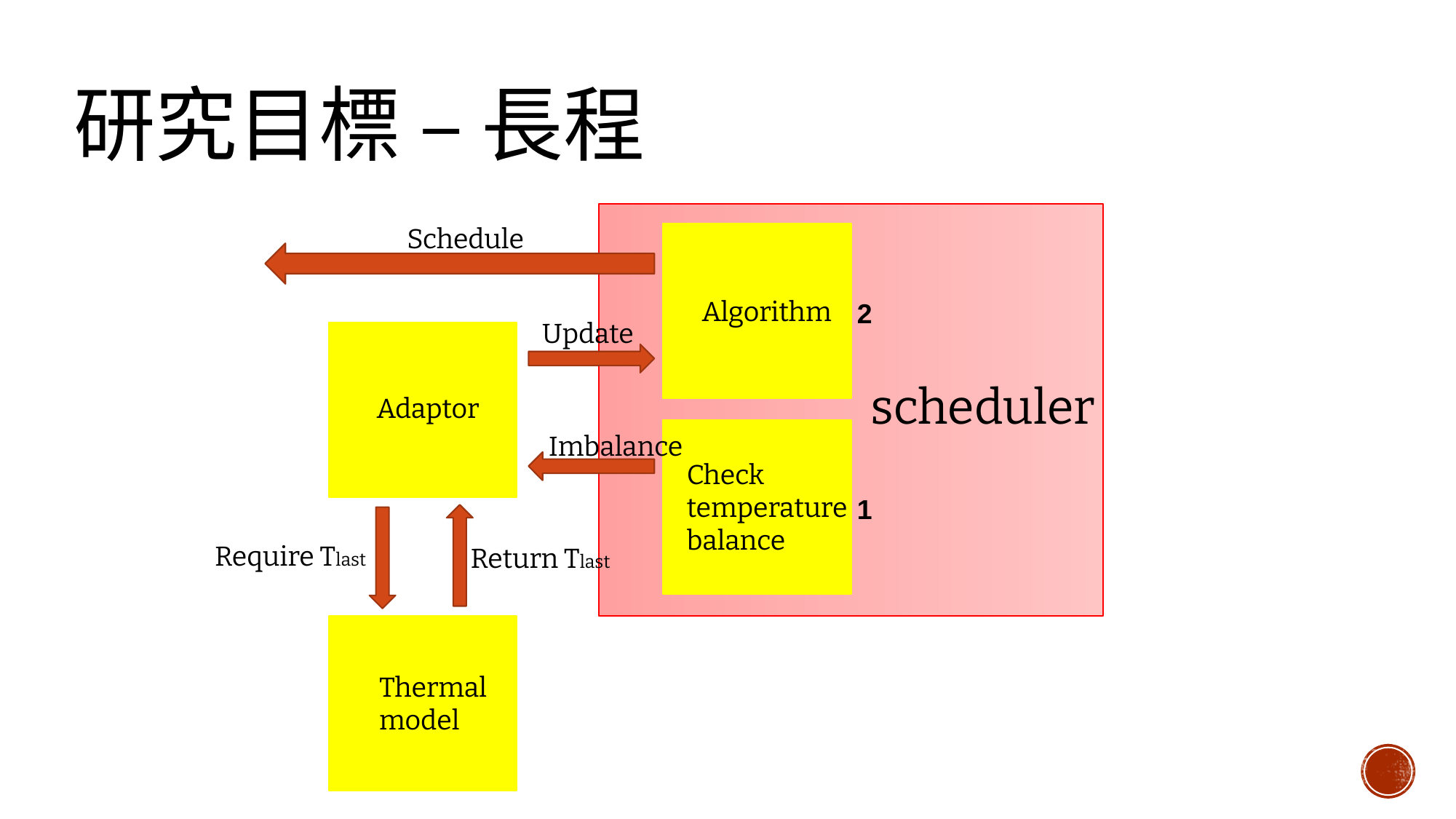

# 研究目標 – 長程

Schedule

Algorithm
Update

scheduler
Adaptor

Imbalance

Check
temperature
balance
Require Tlast
Return Tlast

Thermal
model
2
 1